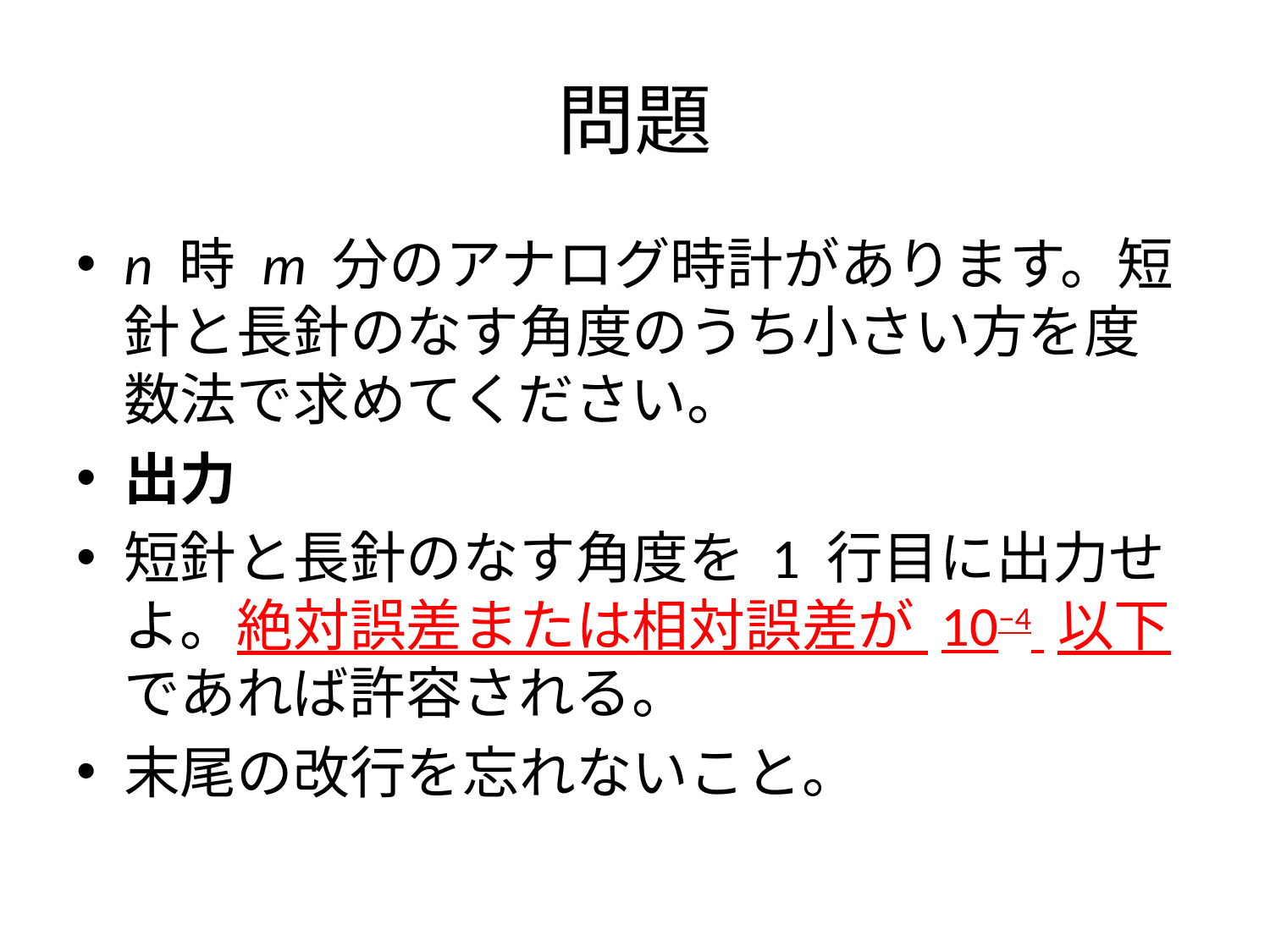

# 問題
n 時 m 分のアナログ時計があります。短針と長針のなす角度のうち小さい方を度数法で求めてください。
出力
短針と長針のなす角度を 1 行目に出力せよ。絶対誤差または相対誤差が 10−4 以下であれば許容される。
末尾の改行を忘れないこと。